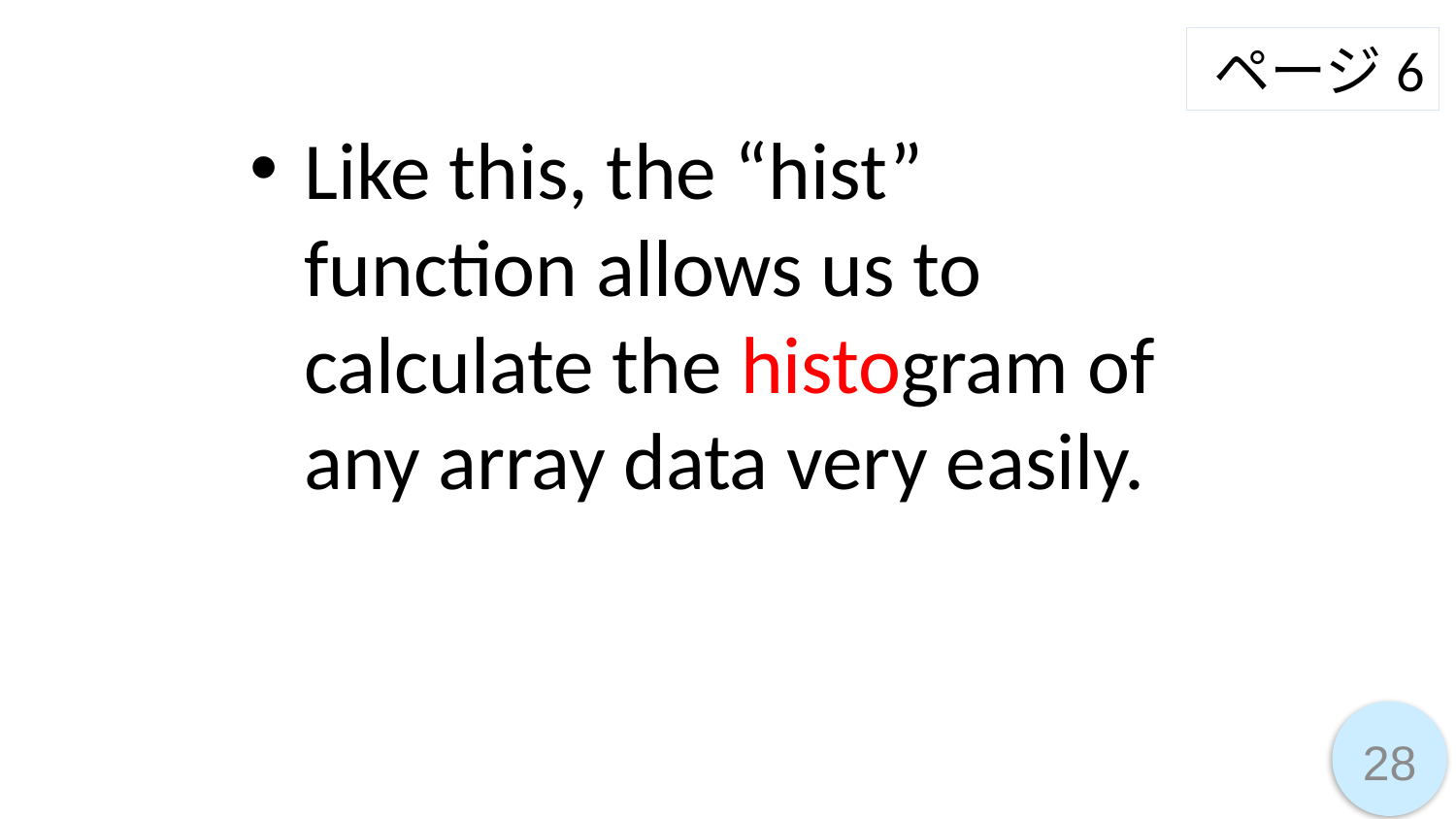

ページ6
Like this, the “hist” function allows us to calculate the histogram of any array data very easily.
28